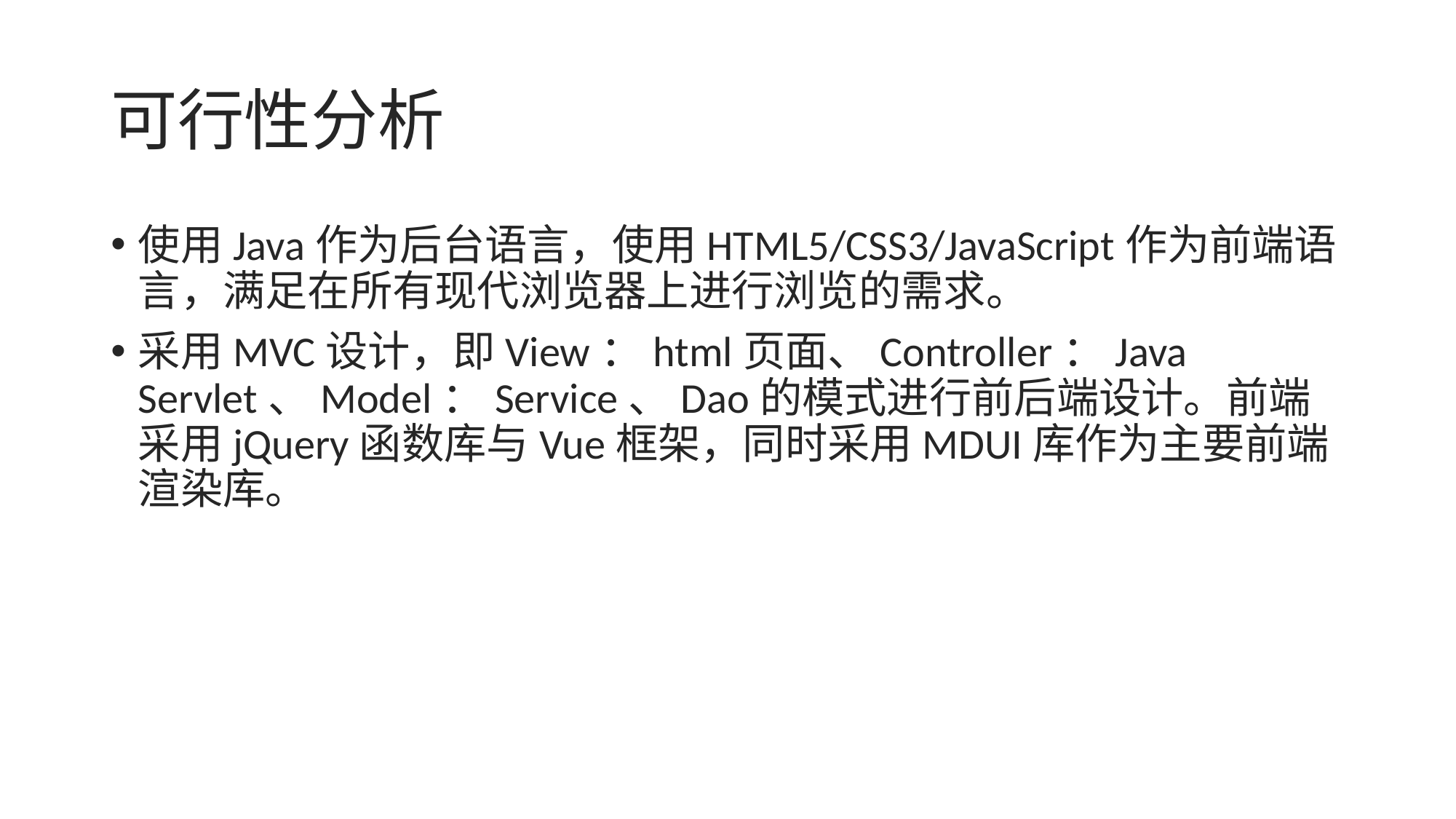

# 可行性分析
使用Java作为后台语言，使用HTML5/CSS3/JavaScript作为前端语言，满足在所有现代浏览器上进行浏览的需求。
采用MVC设计，即View：html页面、Controller：Java Servlet、Model：Service、Dao的模式进行前后端设计。前端采用jQuery函数库与Vue框架，同时采用MDUI库作为主要前端渲染库。